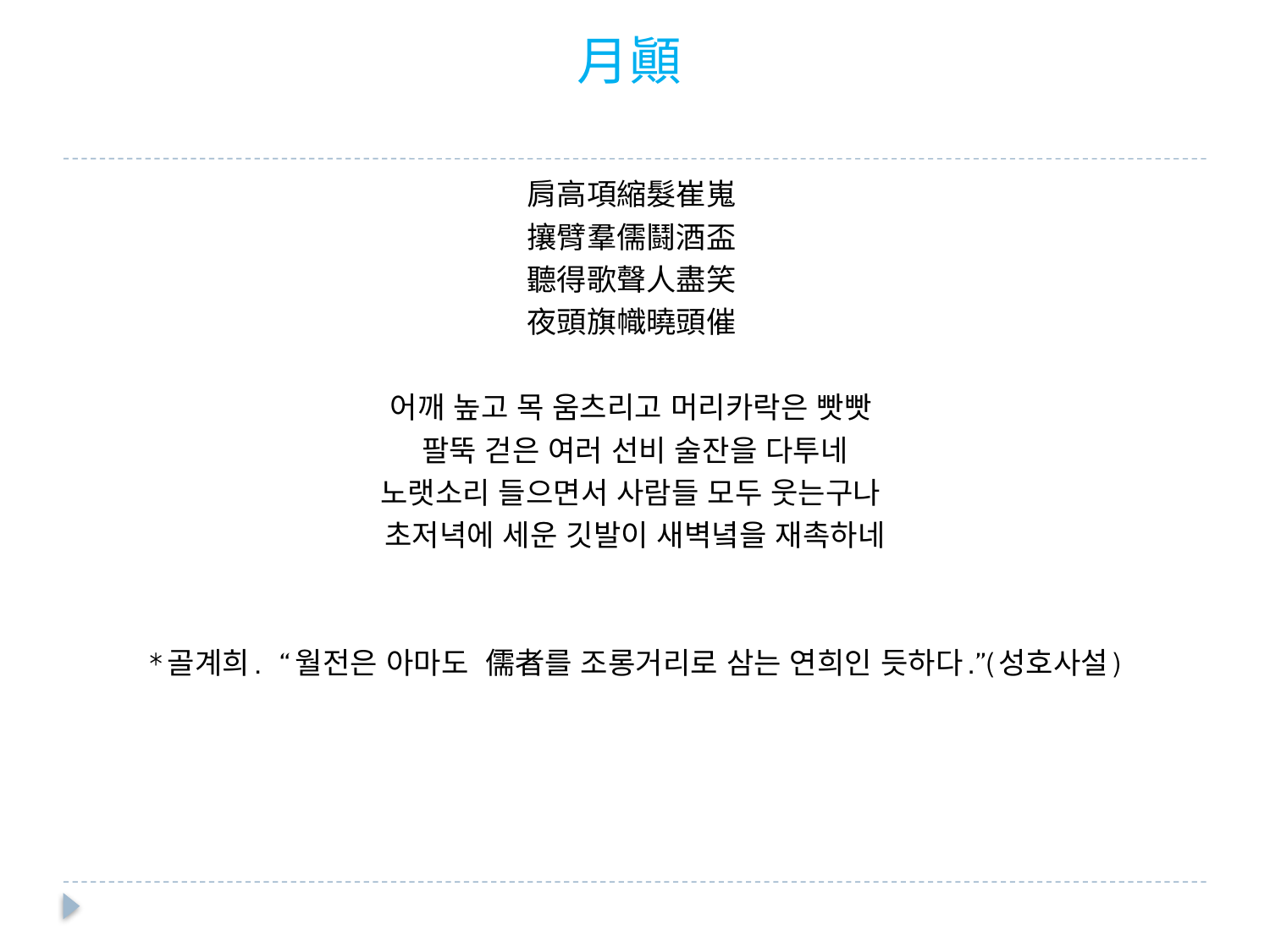

# 月顚
肩高項縮髮崔嵬
攘臂羣儒鬪酒盃
聽得歌聲人盡笑
夜頭旗幟曉頭催

어깨 높고 목 움츠리고 머리카락은 빳빳
팔뚝 걷은 여러 선비 술잔을 다투네
노랫소리 들으면서 사람들 모두 웃는구나
초저녁에 세운 깃발이 새벽녘을 재촉하네

*골계희.  “월전은 아마도  儒者를 조롱거리로 삼는 연희인 듯하다.”(성호사설)